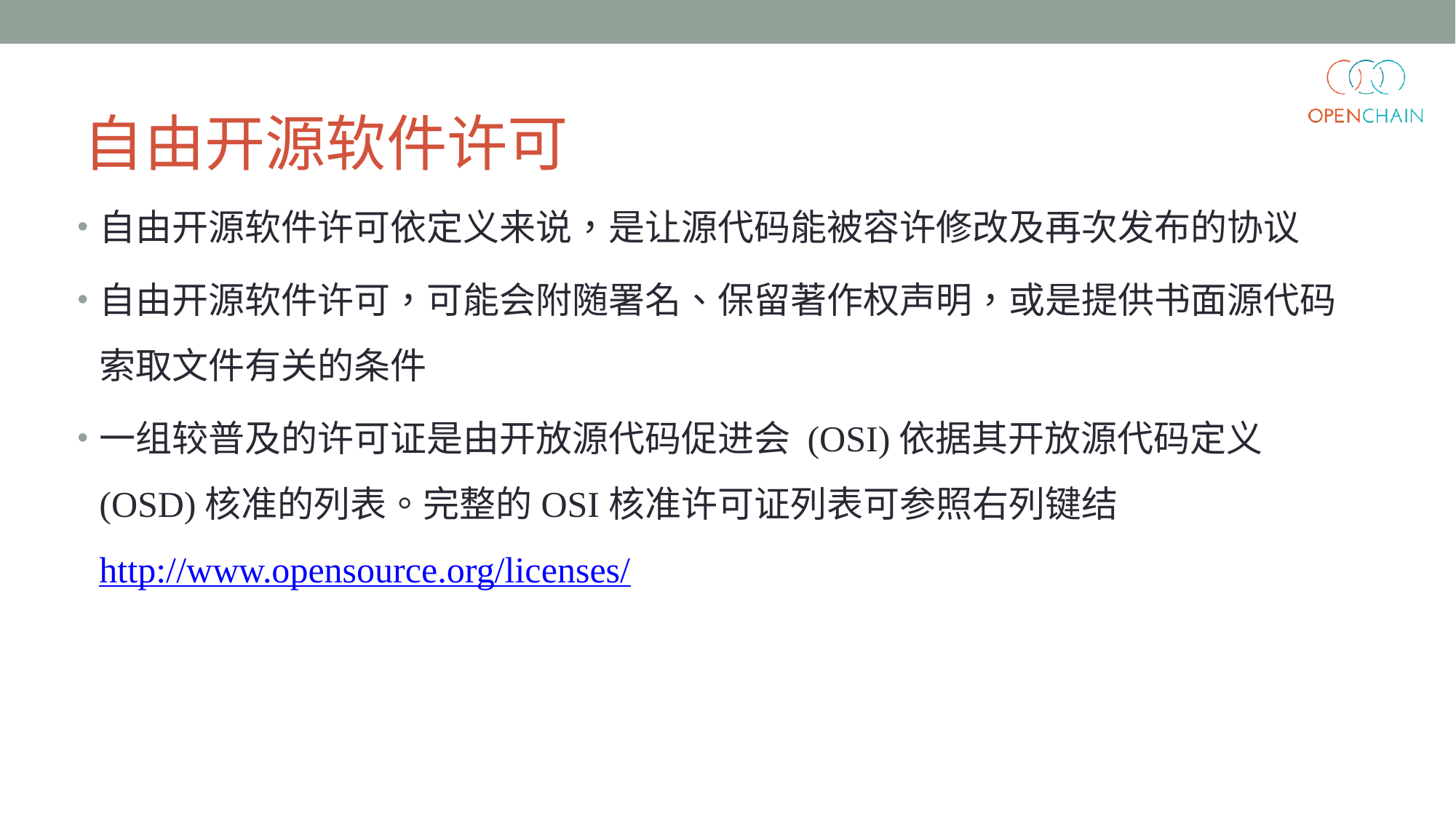

# 自由开源软件许可
自由开源软件许可依定义来说，是让源代码能被容许修改及再次发布的协议
自由开源软件许可，可能会附随署名、保留著作权声明，或是提供书面源代码索取文件有关的条件
一组较普及的许可证是由开放源代码促进会 (OSI)依据其开放源代码定义 (OSD)核准的列表。完整的OSI核准许可证列表可参照右列键结 http://www.opensource.org/licenses/